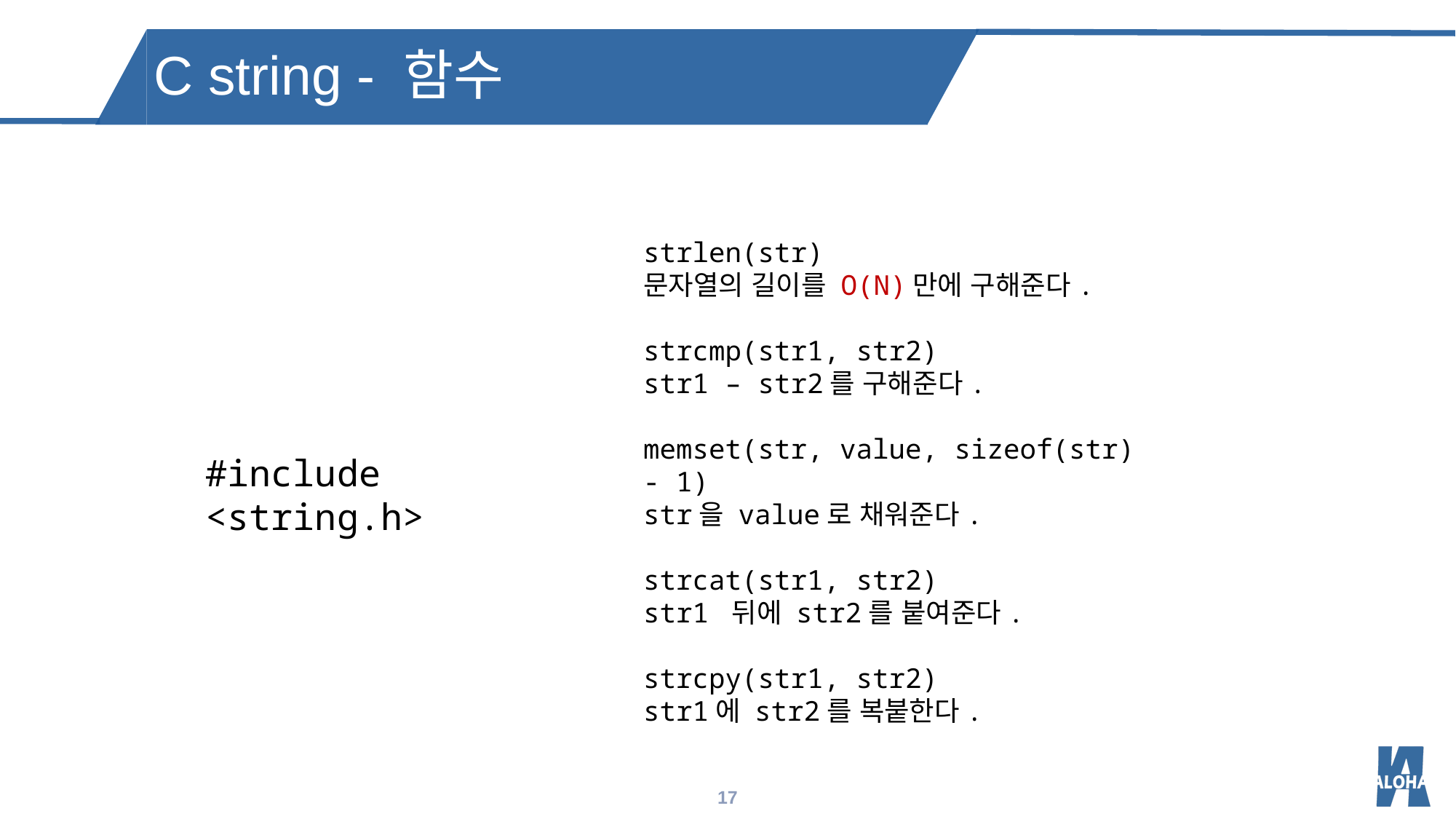

C string - 함수
strlen(str)
문자열의 길이를 O(N)만에 구해준다.

strcmp(str1, str2)
str1 – str2를 구해준다.

memset(str, value, sizeof(str) - 1)
str을 value로 채워준다.

strcat(str1, str2)
str1 뒤에 str2를 붙여준다.

strcpy(str1, str2)
str1에 str2를 복붙한다.
#include <string.h>
17